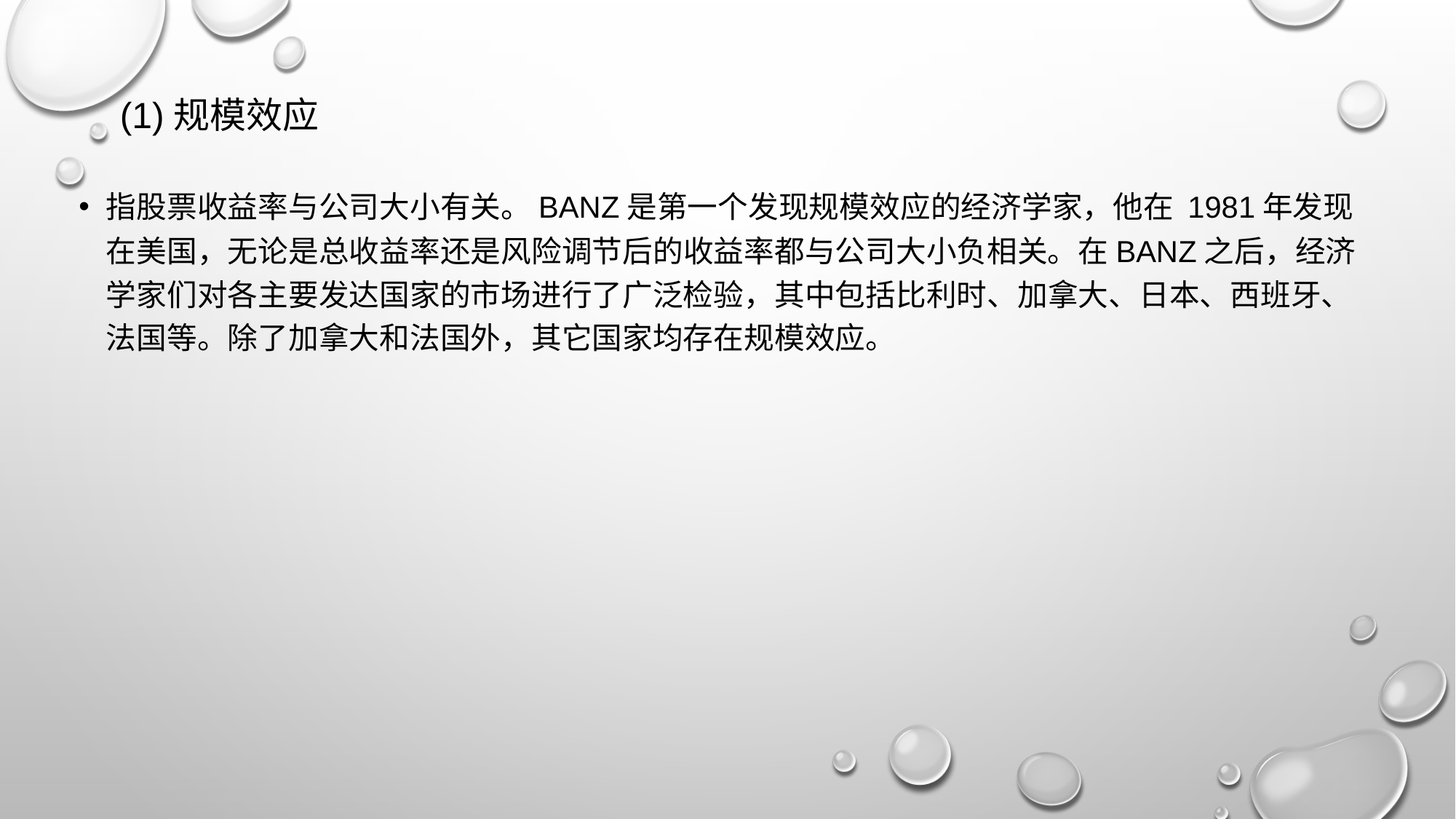

# (1)规模效应
指股票收益率与公司大小有关。Banz是第一个发现规模效应的经济学家，他在 1981年发现在美国，无论是总收益率还是风险调节后的收益率都与公司大小负相关。在Banz之后，经济学家们对各主要发达国家的市场进行了广泛检验，其中包括比利时、加拿大、日本、西班牙、法国等。除了加拿大和法国外，其它国家均存在规模效应。